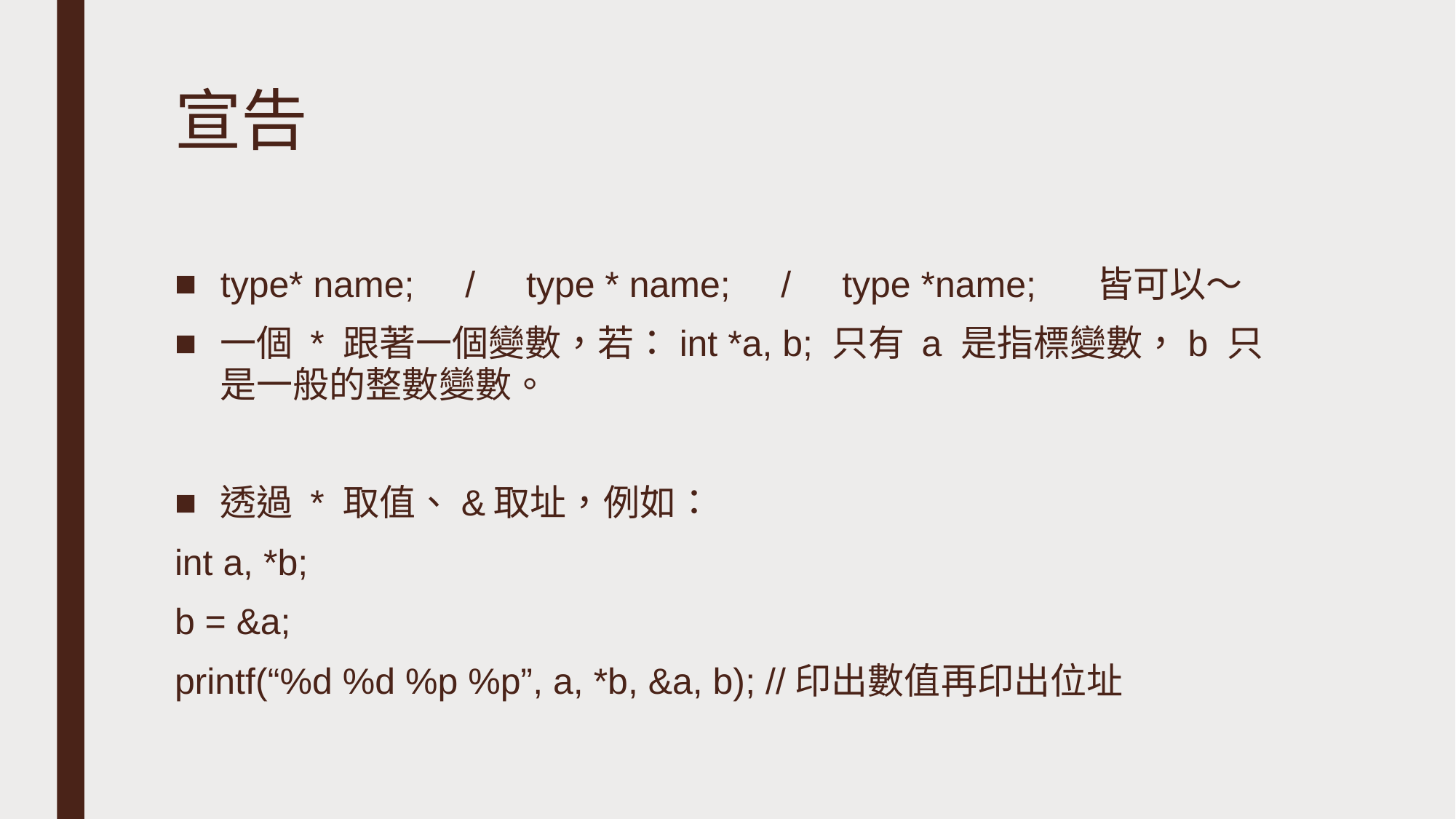

# 宣告
type* name;     /     type * name;     /     type *name;     皆可以～
一個 * 跟著一個變數，若：int *a, b; 只有 a 是指標變數，b 只是一般的整數變數。

透過 * 取值、&取址，例如：
int a, *b;
b = &a;
printf(“%d %d %p %p”, a, *b, &a, b); //印出數值再印出位址